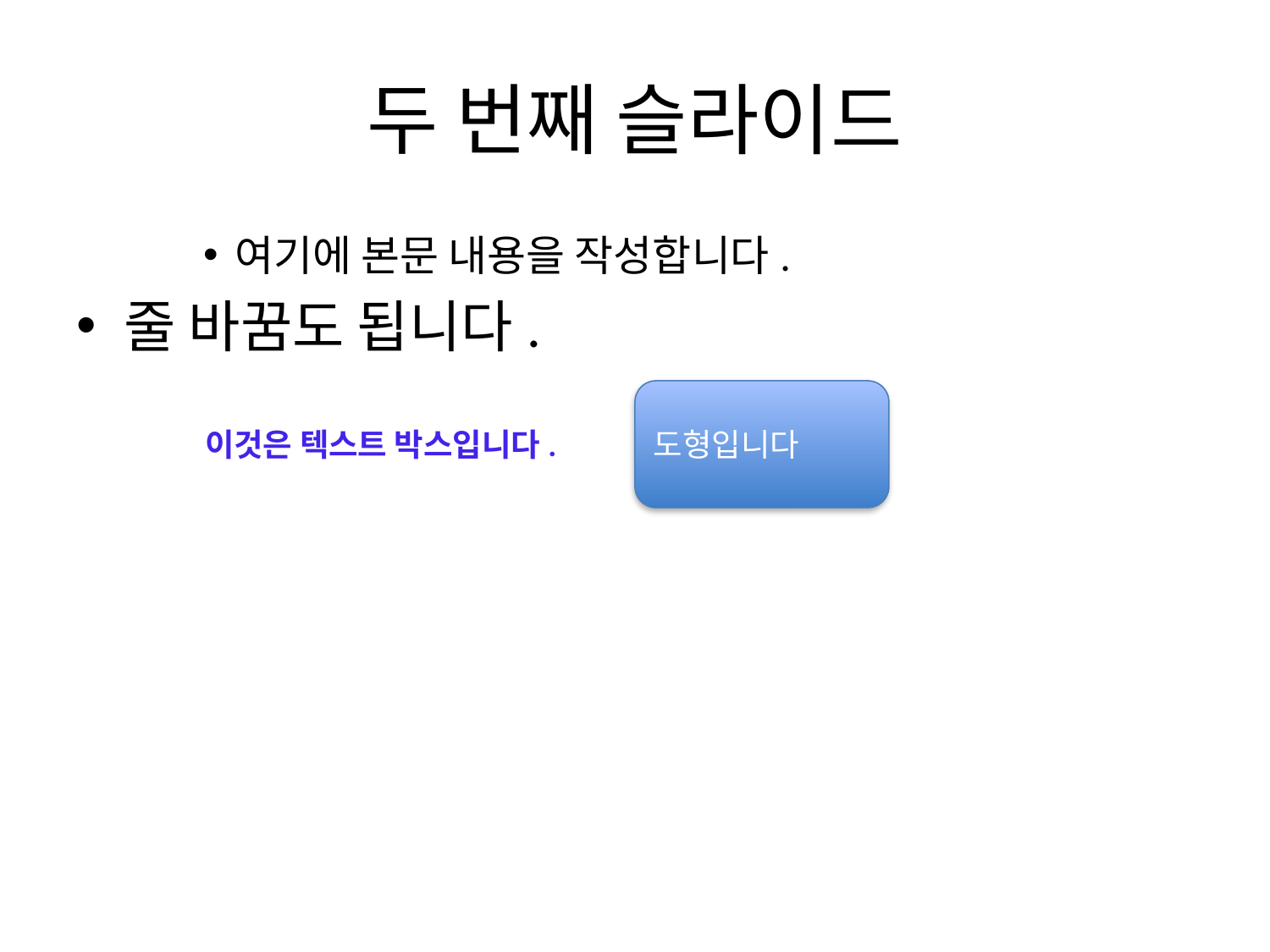

# 두 번째 슬라이드
여기에 본문 내용을 작성합니다.
줄 바꿈도 됩니다.

이것은 텍스트 박스입니다.
도형입니다